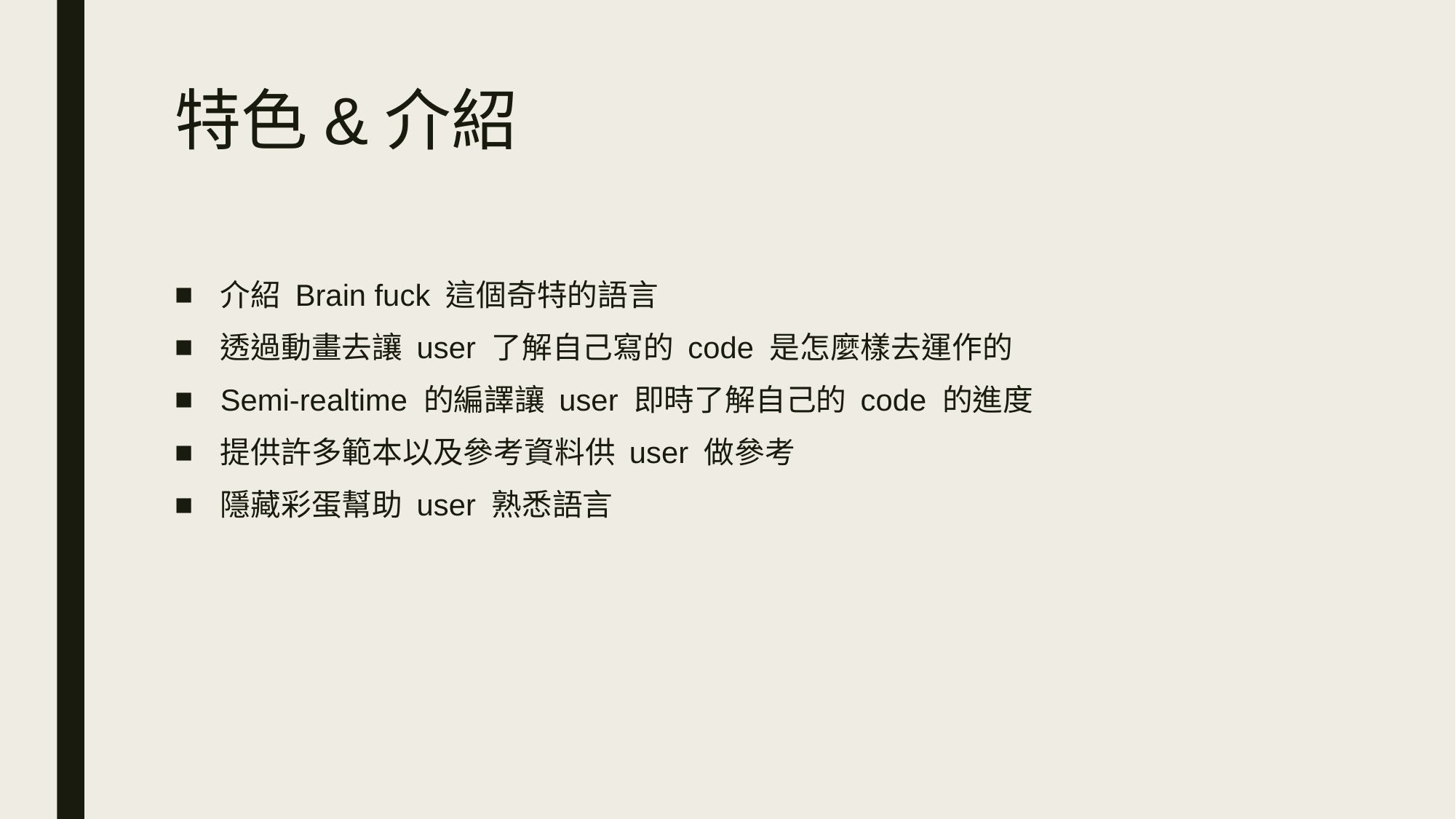

# 特色&介紹
介紹 Brain fuck 這個奇特的語言
透過動畫去讓 user 了解自己寫的 code 是怎麼樣去運作的
Semi-realtime 的編譯讓 user 即時了解自己的 code 的進度
提供許多範本以及參考資料供 user 做參考
隱藏彩蛋幫助 user 熟悉語言